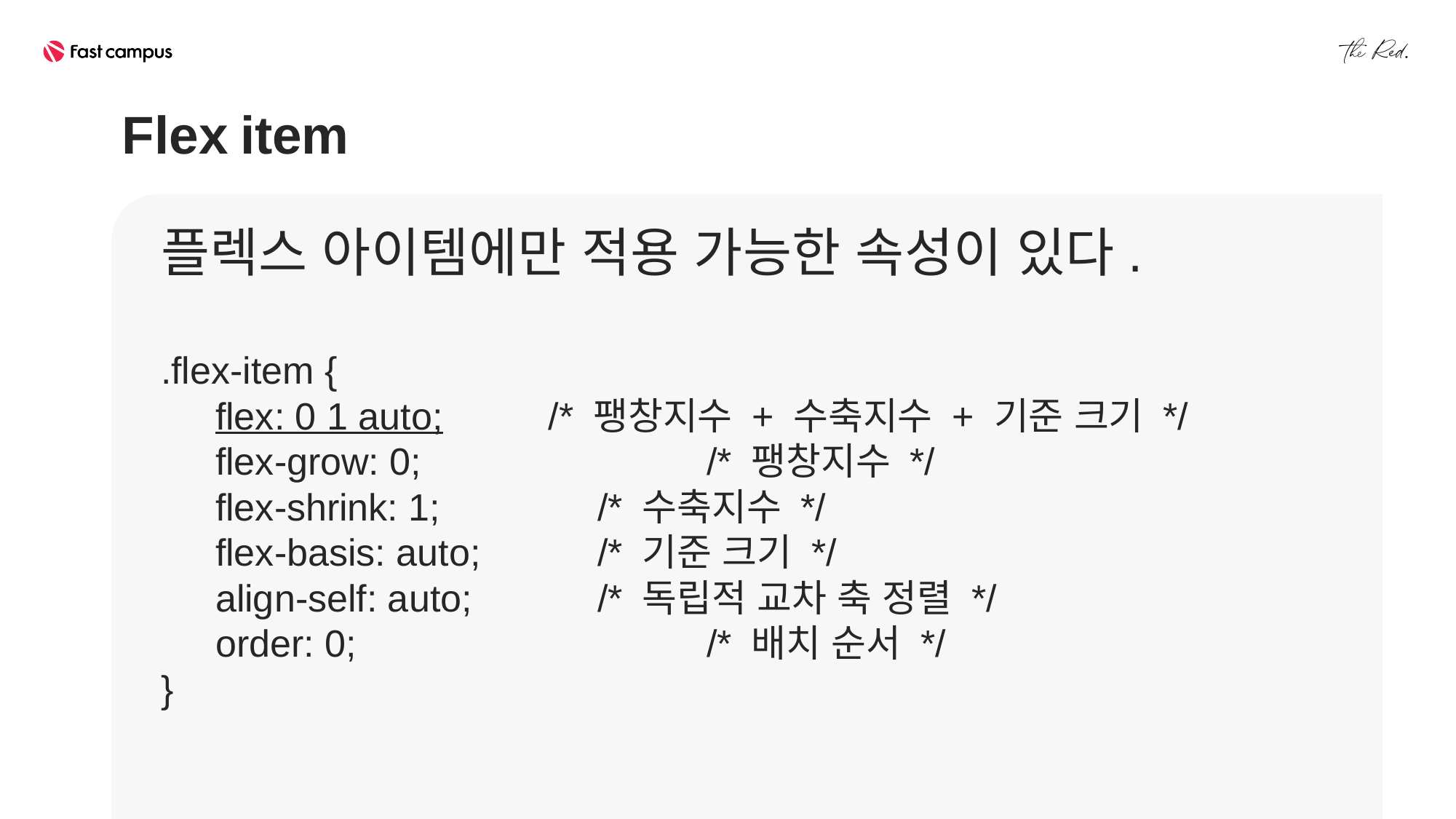

Flex item
플렉스 아이템에만 적용 가능한 속성이 있다.

.flex-item {
flex: 0 1 auto;          /* 팽창지수 + 수축지수 + 기준 크기 */
flex-grow: 0;			/* 팽창지수 */
flex-shrink: 1;		/* 수축지수 */
flex-basis: auto;		/* 기준 크기 */
align-self: auto;		/* 독립적 교차 축 정렬 */
order: 0;				/* 배치 순서 */
}